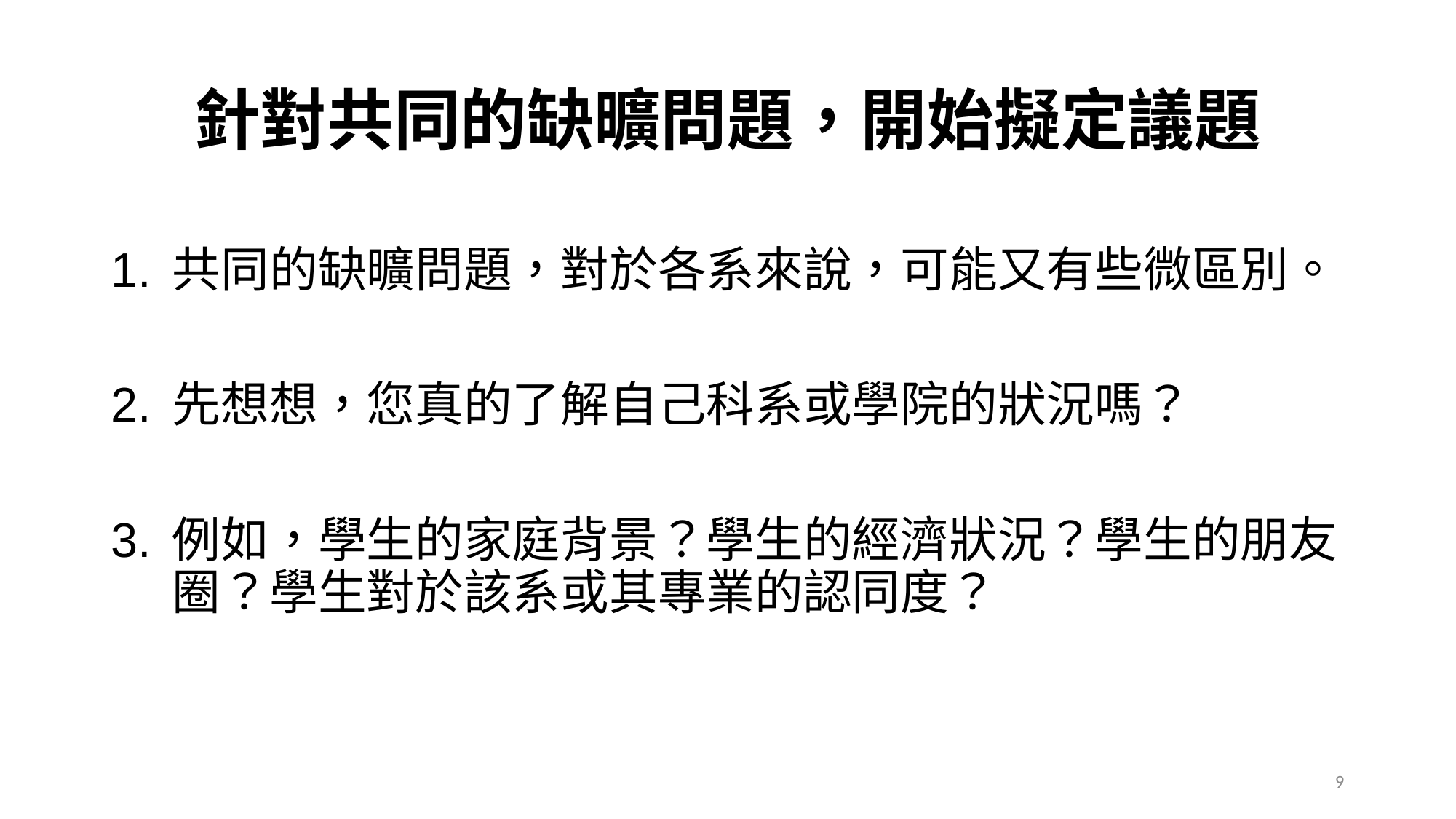

# 針對共同的缺曠問題，開始擬定議題
共同的缺曠問題，對於各系來說，可能又有些微區別。

先想想，您真的了解自己科系或學院的狀況嗎？

例如，學生的家庭背景？學生的經濟狀況？學生的朋友圈？學生對於該系或其專業的認同度？
9